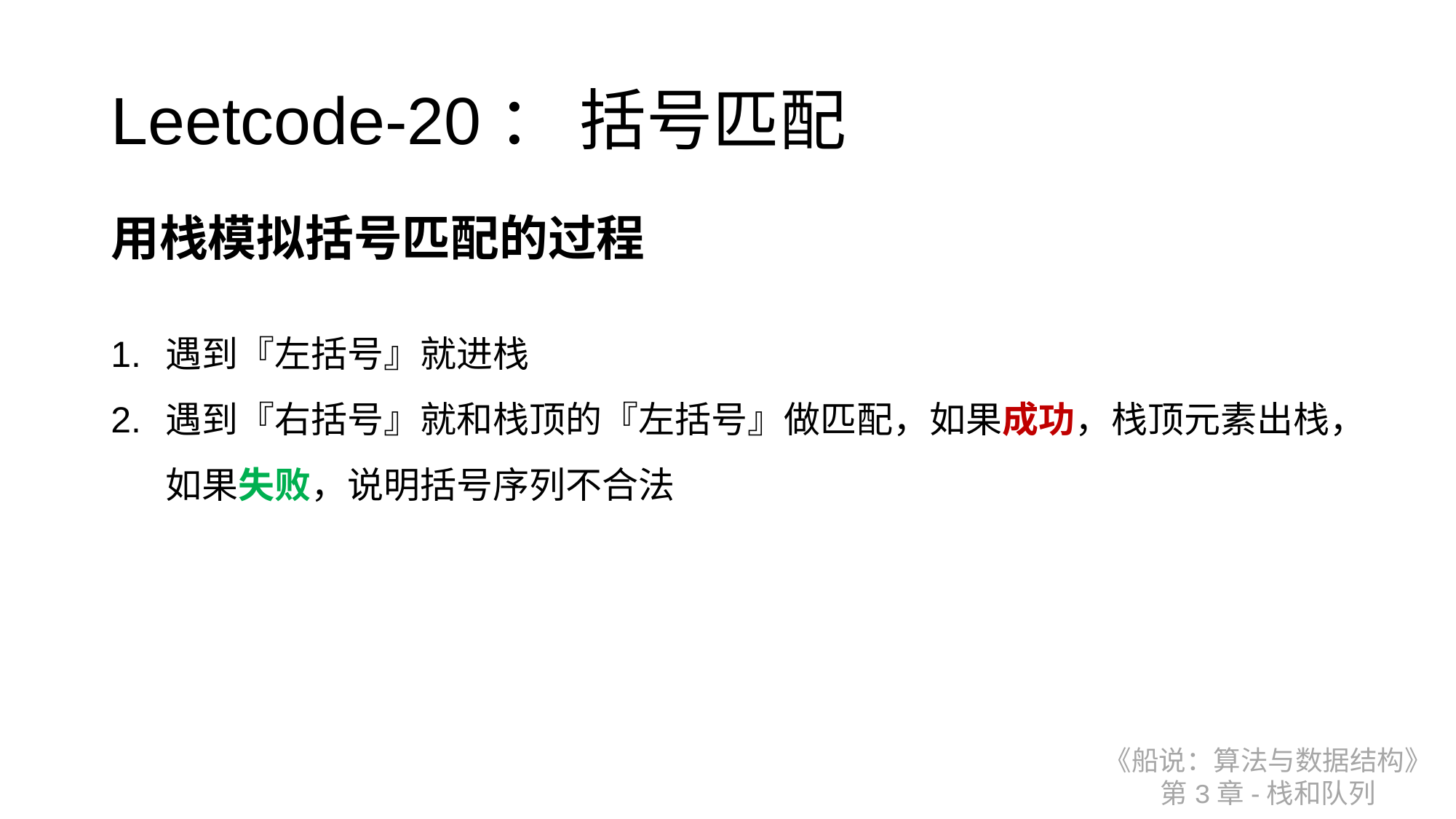

# Leetcode-20： 括号匹配
用栈模拟括号匹配的过程

遇到『左括号』就进栈
遇到『右括号』就和栈顶的『左括号』做匹配，如果成功，栈顶元素出栈，如果失败，说明括号序列不合法